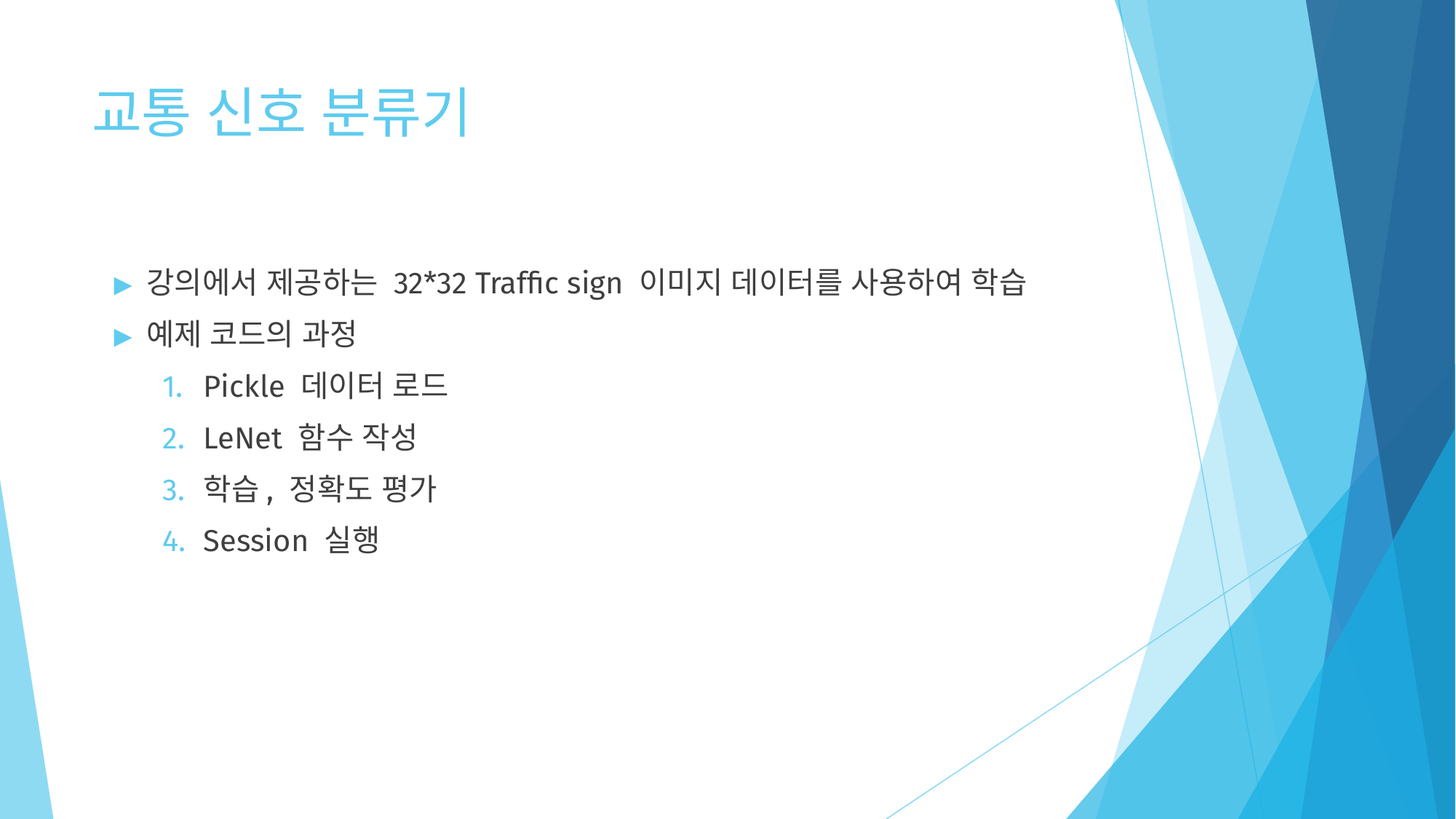

# 교통 신호 분류기
강의에서 제공하는 32*32 Traffic sign 이미지 데이터를 사용하여 학습
예제 코드의 과정
Pickle 데이터 로드
LeNet 함수 작성
학습, 정확도 평가
Session 실행